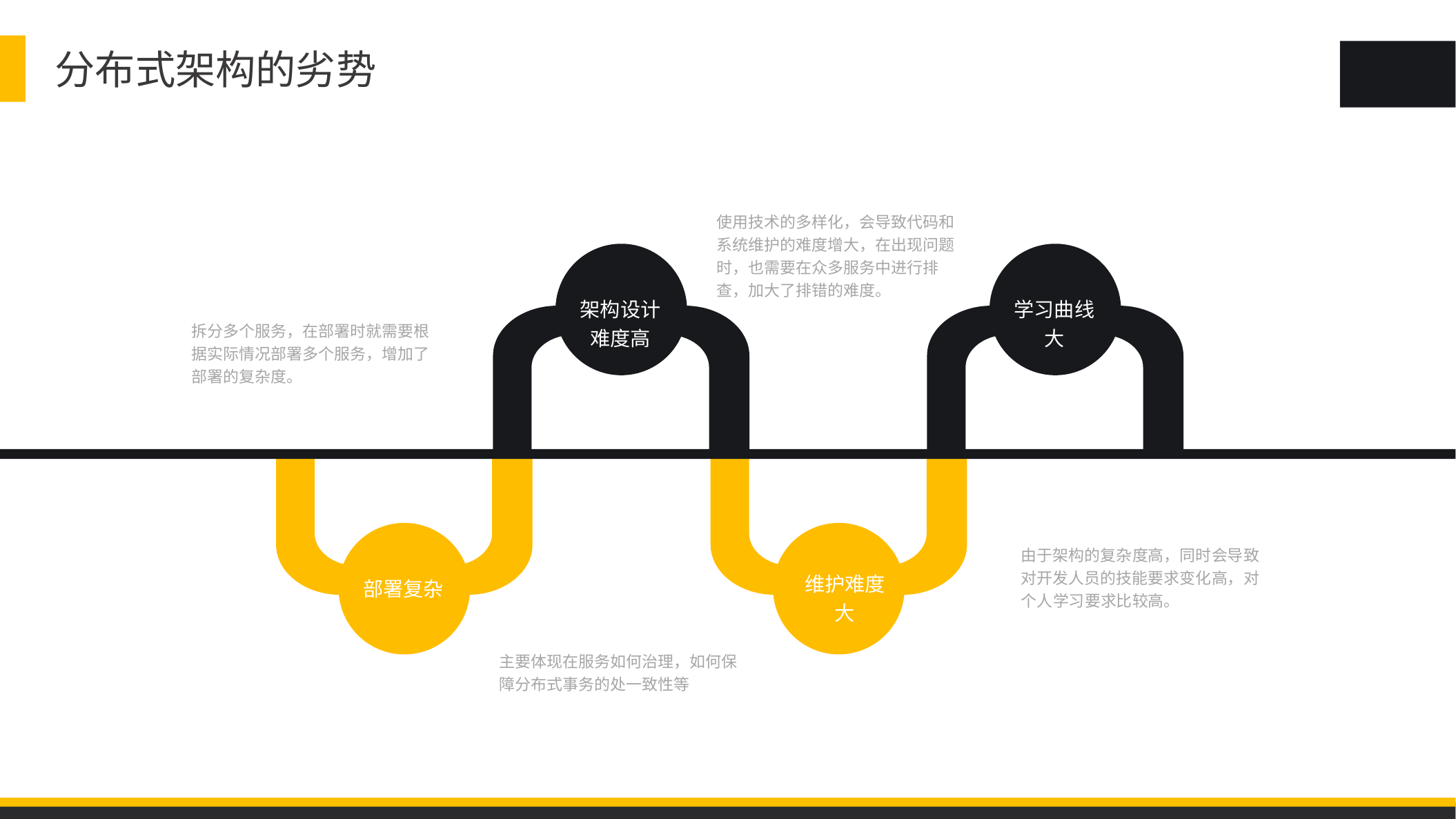

分布式架构的劣势

使用技术的多样化，会导致代码和系统维护的难度增大，在出现问题时，也需要在众多服务中进行排查，加大了排错的难度。

架构设计难度高
学习曲线大

拆分多个服务，在部署时就需要根据实际情况部署多个服务，增加了部署的复杂度。

由于架构的复杂度高，同时会导致对开发人员的技能要求变化高，对个人学习要求比较高。
维护难度大
部署复杂
主要体现在服务如何治理，如何保障分布式事务的处一致性等